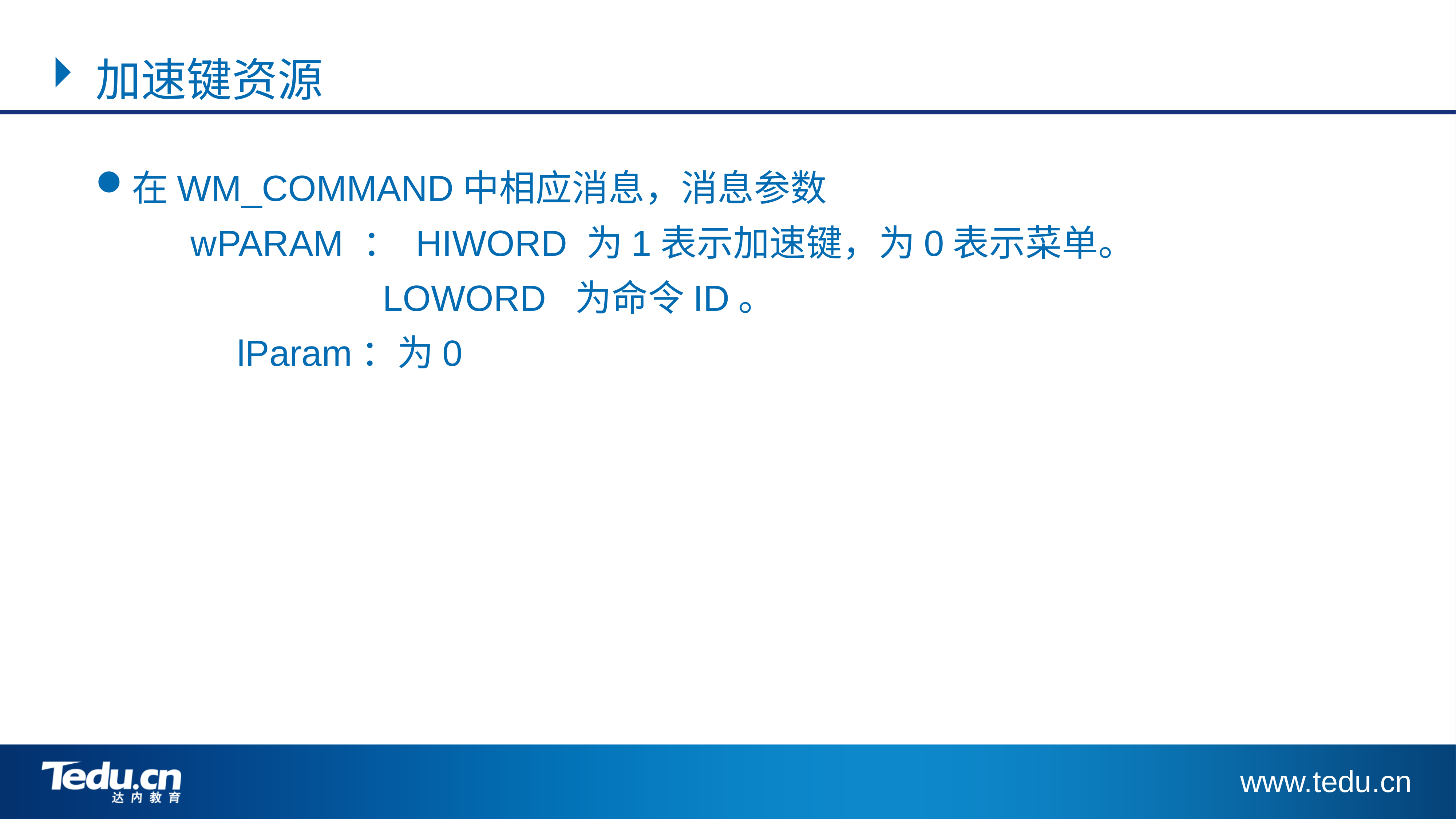

加速键资源
在WM_COMMAND中相应消息，消息参数
	    wPARAM ： HIWORD 为1表示加速键，为0表示菜单。
	                       LOWORD  为命令ID。
              lParam：为0